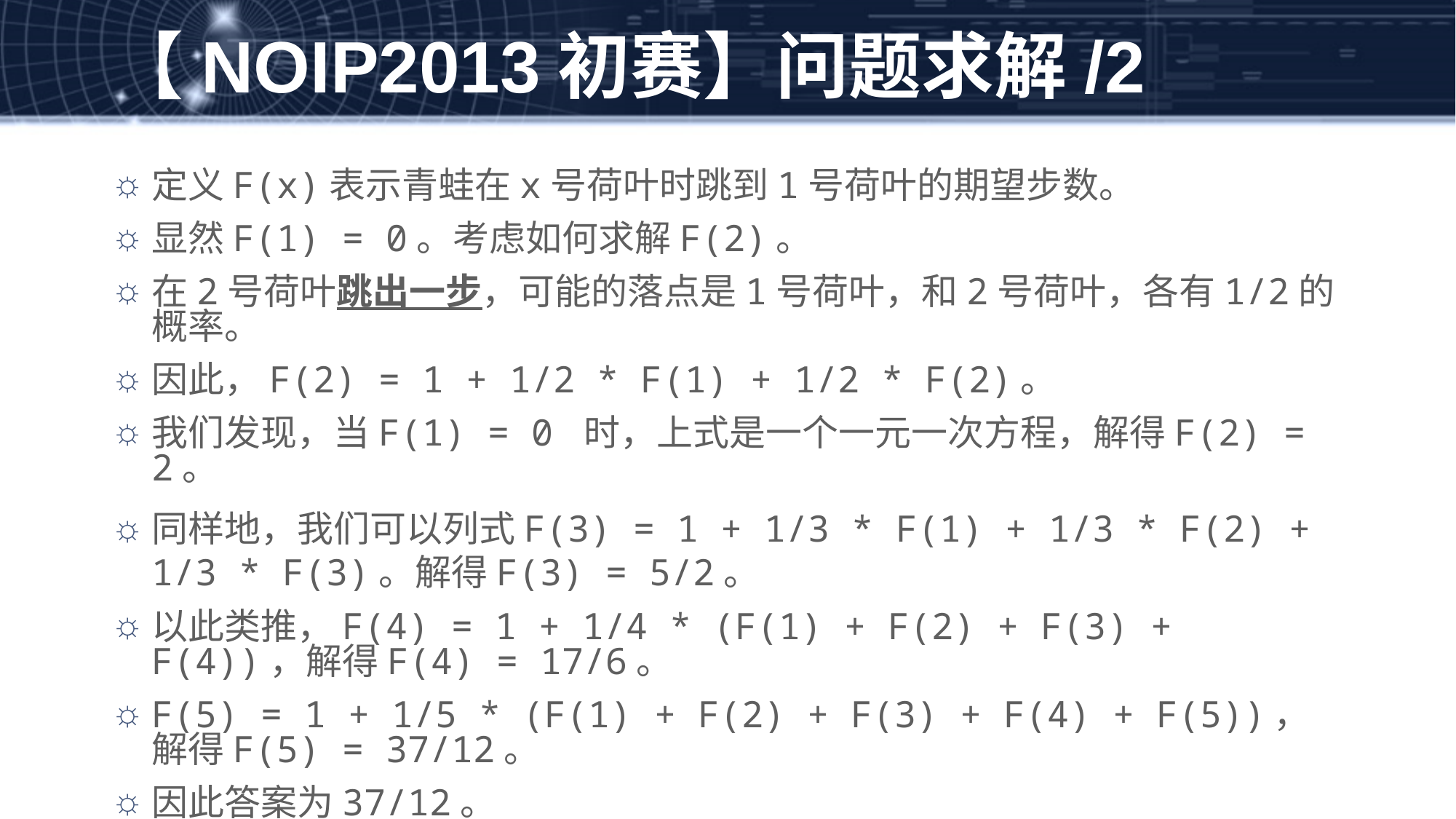

# 【NOIP2013初赛】问题求解/2
定义F(x)表示青蛙在x号荷叶时跳到1号荷叶的期望步数。
显然F(1) = 0。考虑如何求解F(2)。
在2号荷叶跳出一步，可能的落点是1号荷叶，和2号荷叶，各有1/2的概率。
因此，F(2) = 1 + 1/2 * F(1) + 1/2 * F(2)。
我们发现，当F(1) = 0 时，上式是一个一元一次方程，解得F(2) = 2。
同样地，我们可以列式F(3) = 1 + 1/3 * F(1) + 1/3 * F(2) + 1/3 * F(3)。解得F(3) = 5/2。
以此类推，F(4) = 1 + 1/4 * (F(1) + F(2) + F(3) + F(4))，解得F(4) = 17/6。
F(5) = 1 + 1/5 * (F(1) + F(2) + F(3) + F(4) + F(5))，解得F(5) = 37/12。
因此答案为37/12。